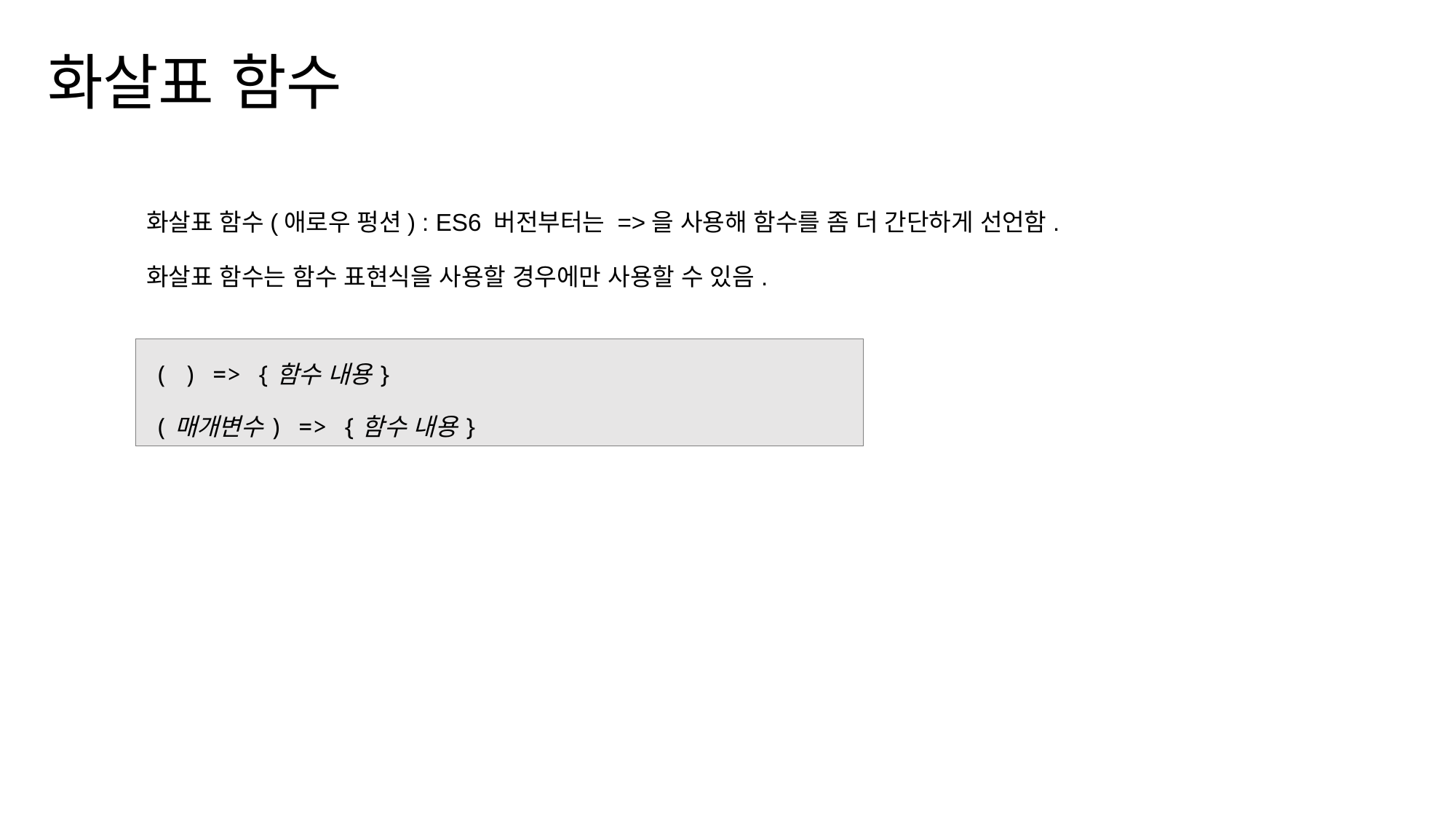

화살표 함수
화살표 함수(애로우 펑션) : ES6 버전부터는 =>을 사용해 함수를 좀 더 간단하게 선언함.
화살표 함수는 함수 표현식을 사용할 경우에만 사용할 수 있음.
( ) => {함수 내용}
(매개변수) => {함수 내용}